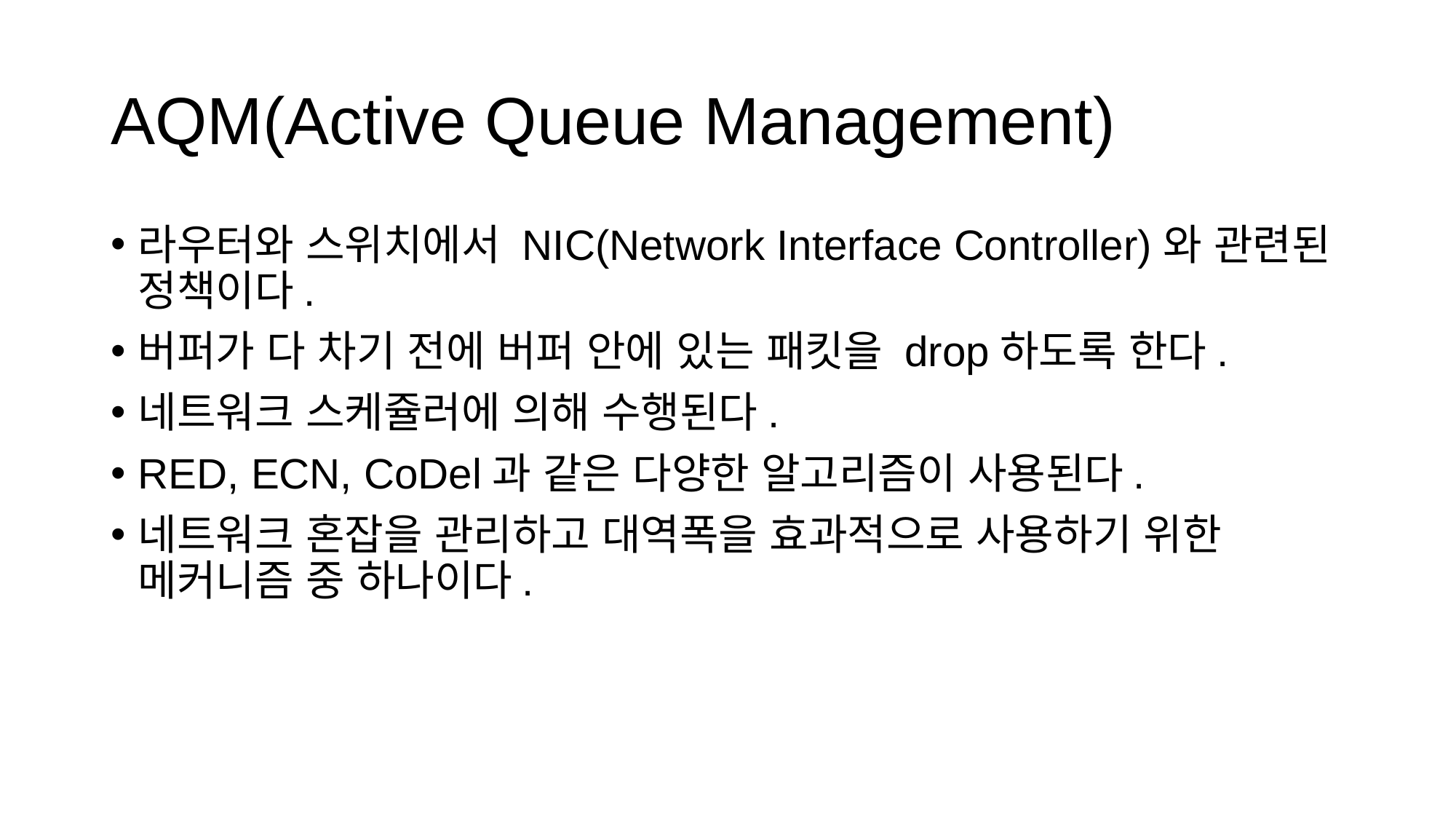

# AQM(Active Queue Management)
라우터와 스위치에서 NIC(Network Interface Controller)와 관련된 정책이다.
버퍼가 다 차기 전에 버퍼 안에 있는 패킷을 drop하도록 한다.
네트워크 스케쥴러에 의해 수행된다.
RED, ECN, CoDel과 같은 다양한 알고리즘이 사용된다.
네트워크 혼잡을 관리하고 대역폭을 효과적으로 사용하기 위한 메커니즘 중 하나이다.